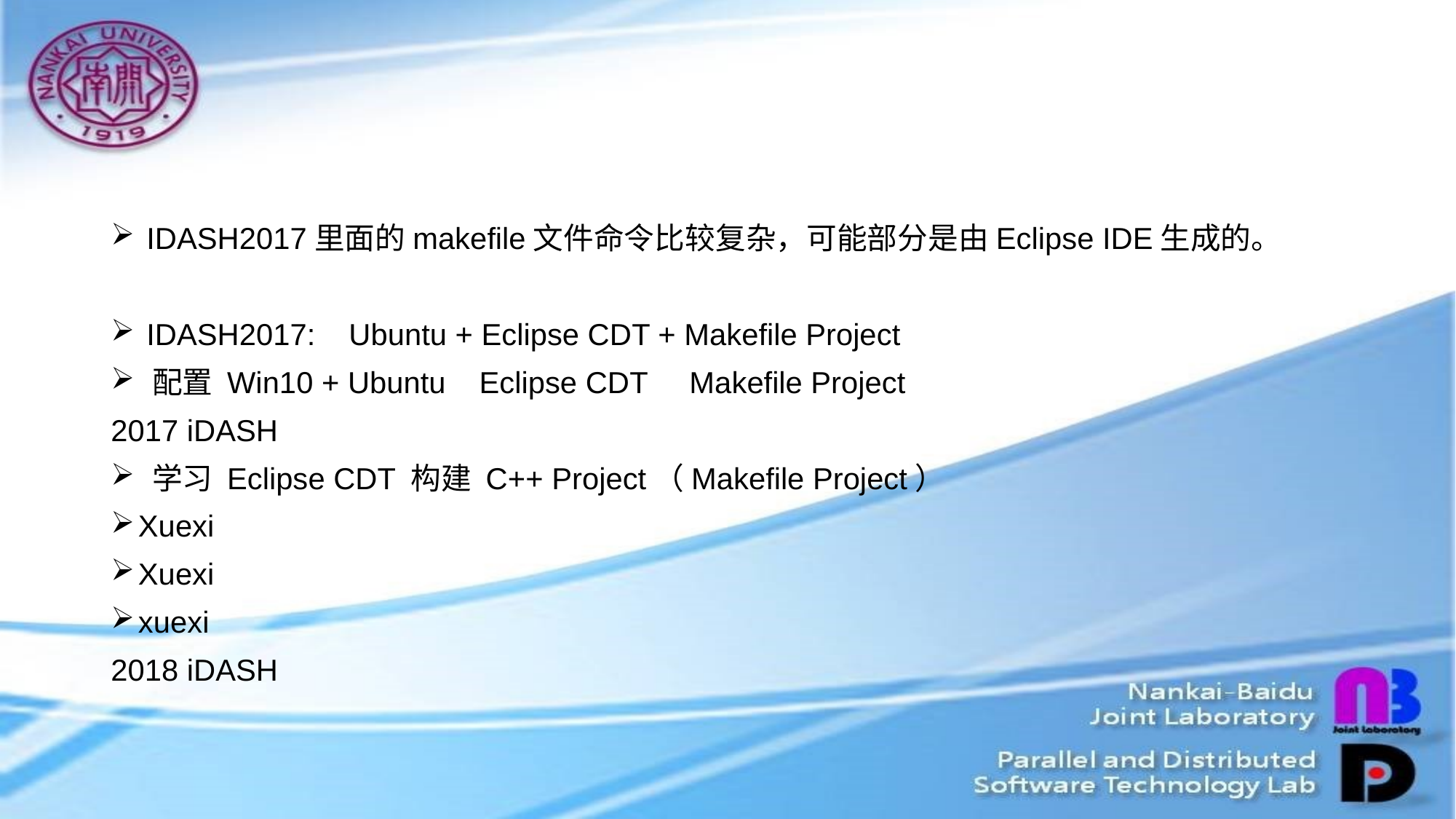

#
 IDASH2017里面的makefile文件命令比较复杂，可能部分是由Eclipse IDE生成的。

 IDASH2017:    Ubuntu + Eclipse CDT + Makefile Project
 配置 Win10 + Ubuntu    Eclipse CDT     Makefile Project
2017 iDASH
 学习 Eclipse CDT 构建 C++ Project（Makefile Project）
Xuexi
Xuexi
xuexi
2018 iDASH